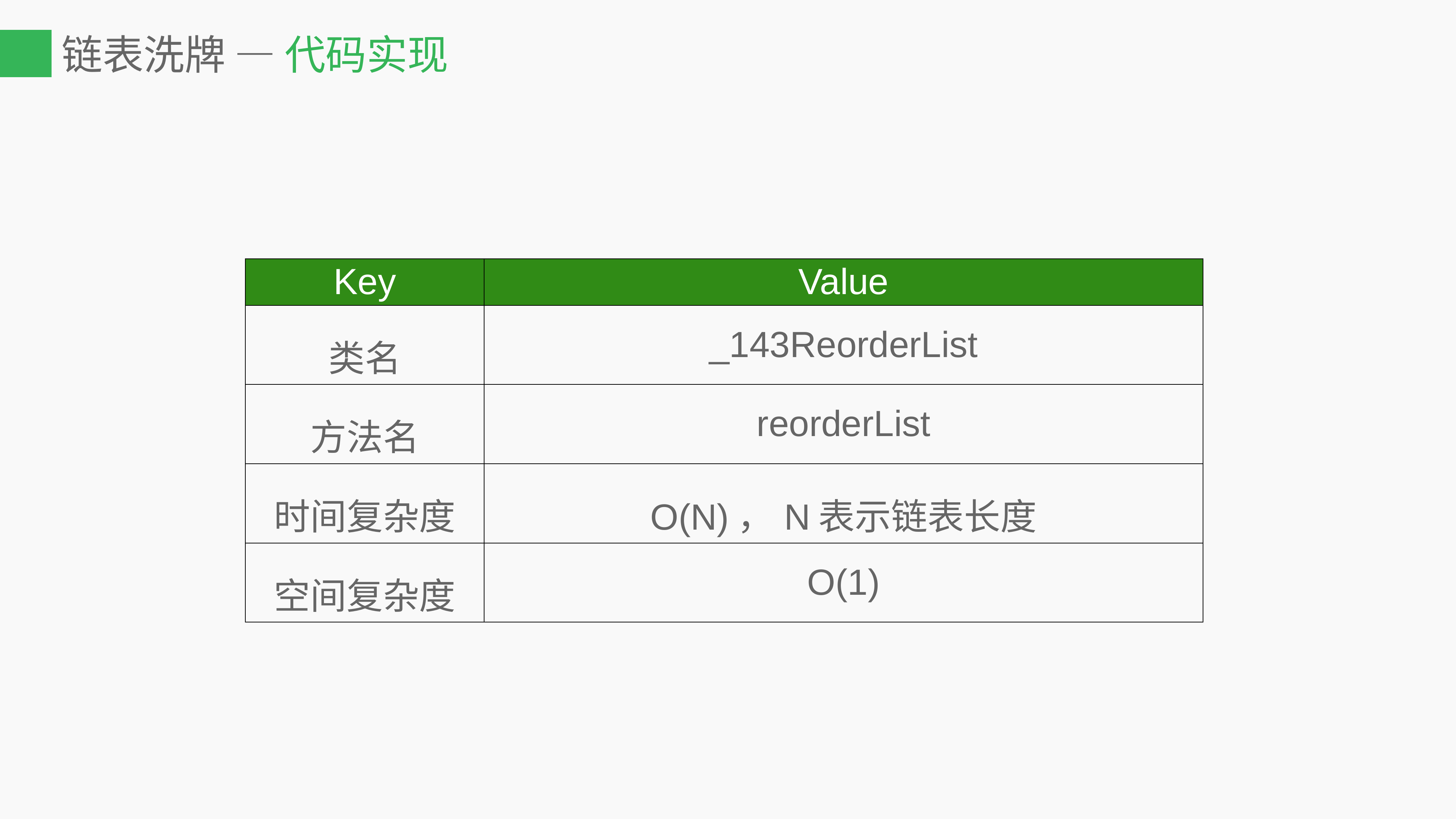

# 链表洗牌 — 代码实现
| Key | Value |
| --- | --- |
| 类名 | \_143ReorderList |
| 方法名 | reorderList |
| 时间复杂度 | O(N)，N表示链表长度 |
| 空间复杂度 | O(1) |